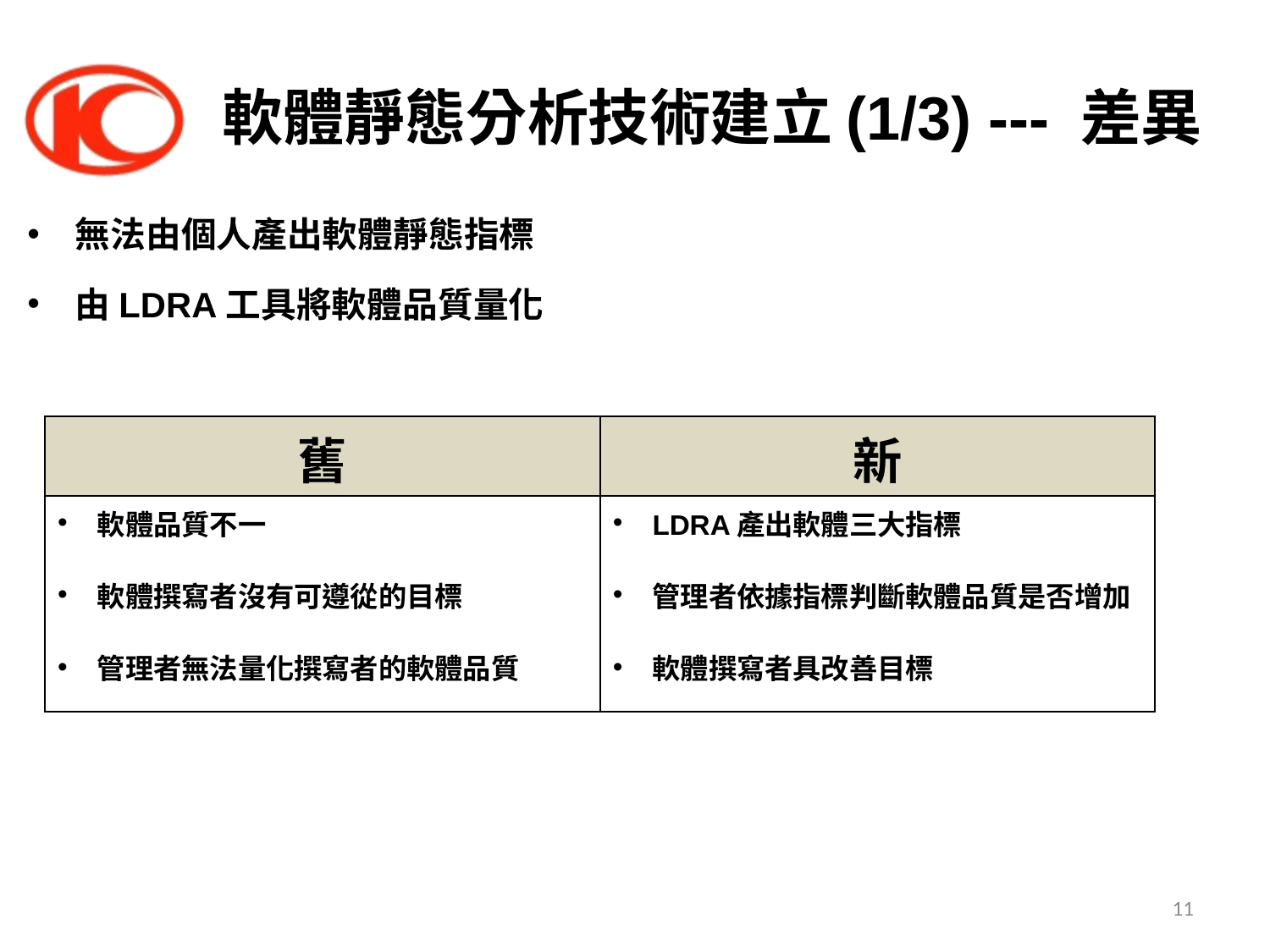

# 軟體靜態分析技術建立(1/3) --- 差異
無法由個人產出軟體靜態指標
由LDRA工具將軟體品質量化
| 舊 | 新 |
| --- | --- |
| 軟體品質不一 軟體撰寫者沒有可遵從的目標 管理者無法量化撰寫者的軟體品質 | LDRA產出軟體三大指標 管理者依據指標判斷軟體品質是否增加 軟體撰寫者具改善目標 |
11